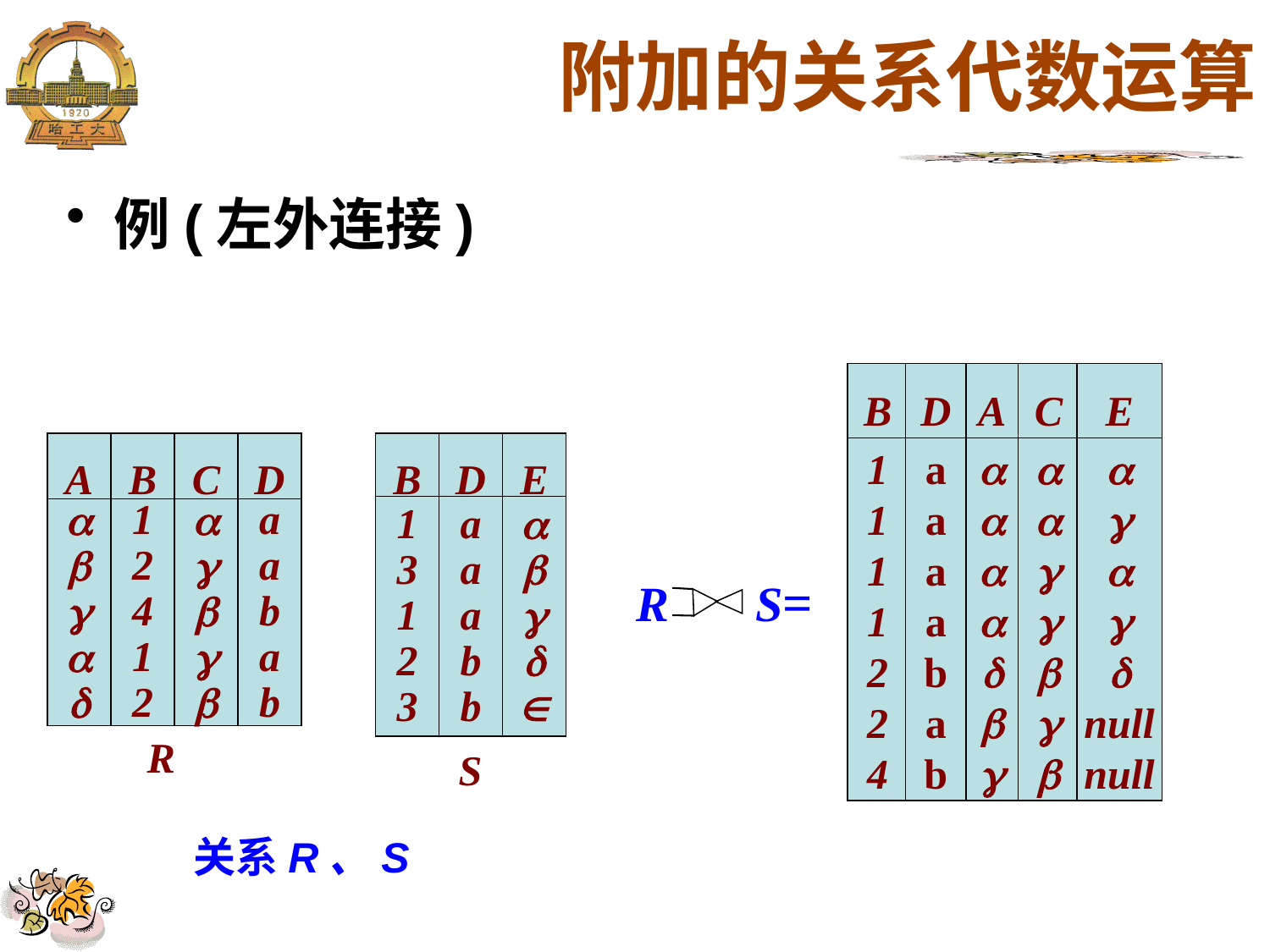

# 附加的关系代数运算
例(左外连接)
B
D
A
C
E
1
1
1
1
2
2
4
a
a
a
a
b
a
b

α
α
α
α
δ
β
γ

α
α
γ
γ
β
γ
β

α
γ
α
γ
δ
null
null
A
B
C
D
B
D
E
1
3
1
2
3
a
a
a
b
b
α
β
γ
δ
∈
α
β
γ
α
δ
1
2
4
1
2
α
γ
β
γ
β
a
a
b
a
b
R
S
 R       S=

关系R、S